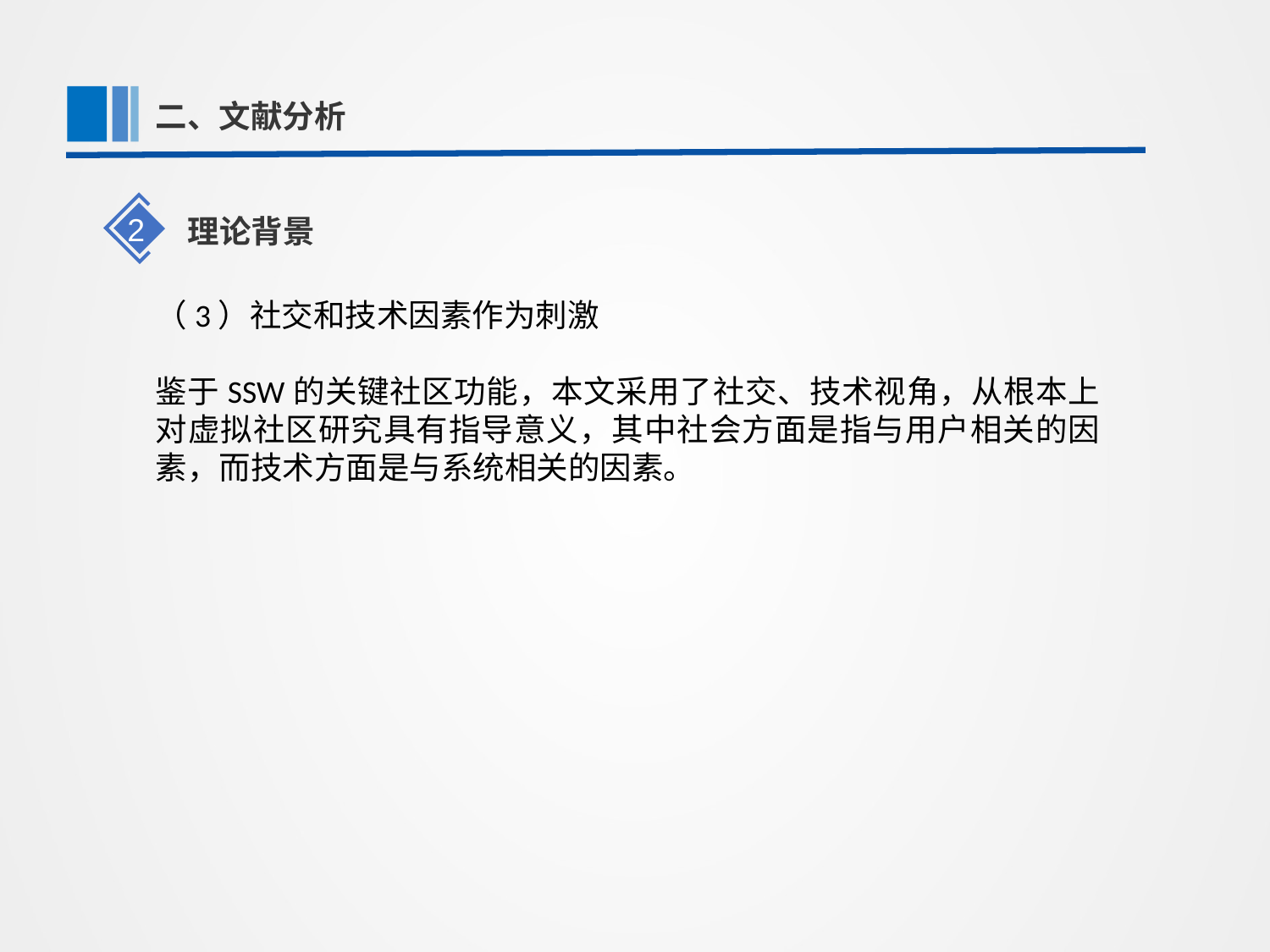

第一部分

二、文献分析

2
理论背景
（3）社交和技术因素作为刺激

鉴于SSW的关键社区功能，本文采用了社交、技术视角，从根本上对虚拟社区研究具有指导意义，其中社会方面是指与用户相关的因素，而技术方面是与系统相关的因素。